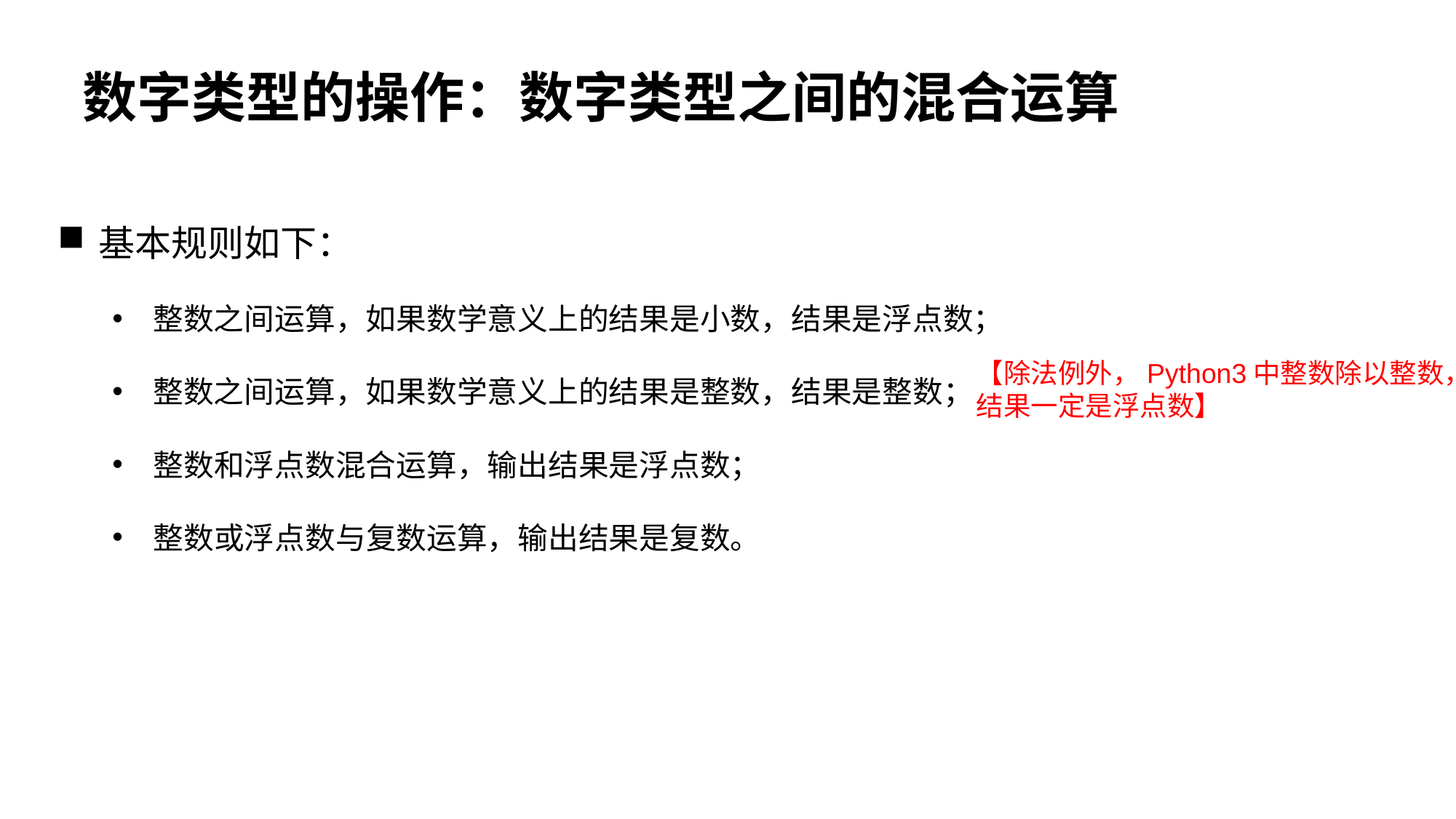

数字类型的操作：数字类型之间的混合运算
基本规则如下：
整数之间运算，如果数学意义上的结果是小数，结果是浮点数；
整数之间运算，如果数学意义上的结果是整数，结果是整数；
整数和浮点数混合运算，输出结果是浮点数；
整数或浮点数与复数运算，输出结果是复数。
【除法例外，Python3中整数除以整数，结果一定是浮点数】